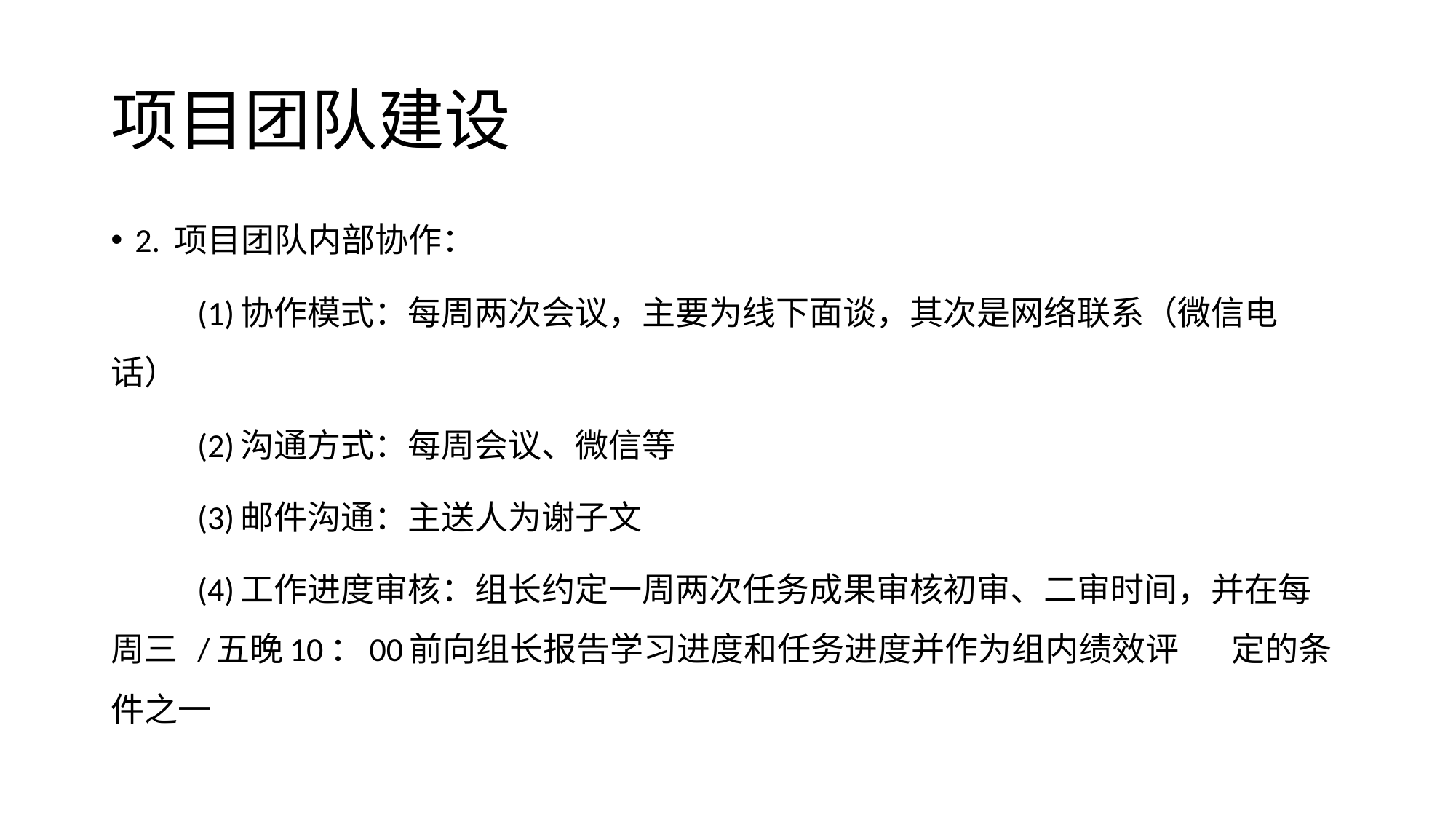

# 项目团队建设
2. 项目团队内部协作：
	(1)协作模式：每周两次会议，主要为线下面谈，其次是网络联系（微信电话）
	(2)沟通方式：每周会议、微信等
	(3)邮件沟通：主送人为谢子文
	(4)工作进度审核：组长约定一周两次任务成果审核初审、二审时间，并在每周三			/五晚10：00前向组长报告学习进度和任务进度并作为组内绩效评			定的条件之一